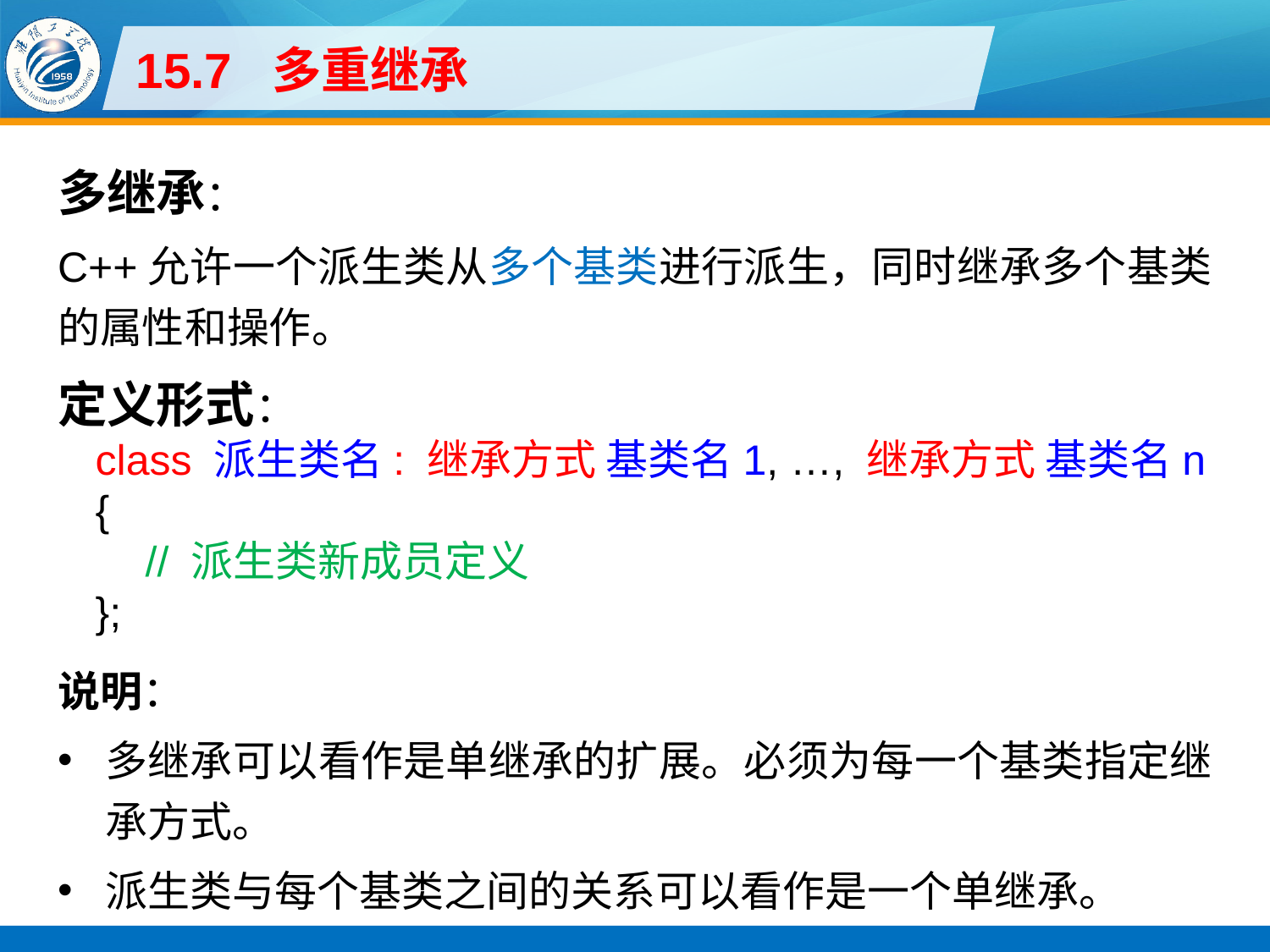

# 15.7  多重继承
多继承：
C++允许一个派生类从多个基类进行派生，同时继承多个基类的属性和操作。
定义形式：
class 派生类名: 继承方式 基类名1, …, 继承方式 基类名n
{
// 派生类新成员定义
};
说明：
多继承可以看作是单继承的扩展。必须为每一个基类指定继承方式。
派生类与每个基类之间的关系可以看作是一个单继承。